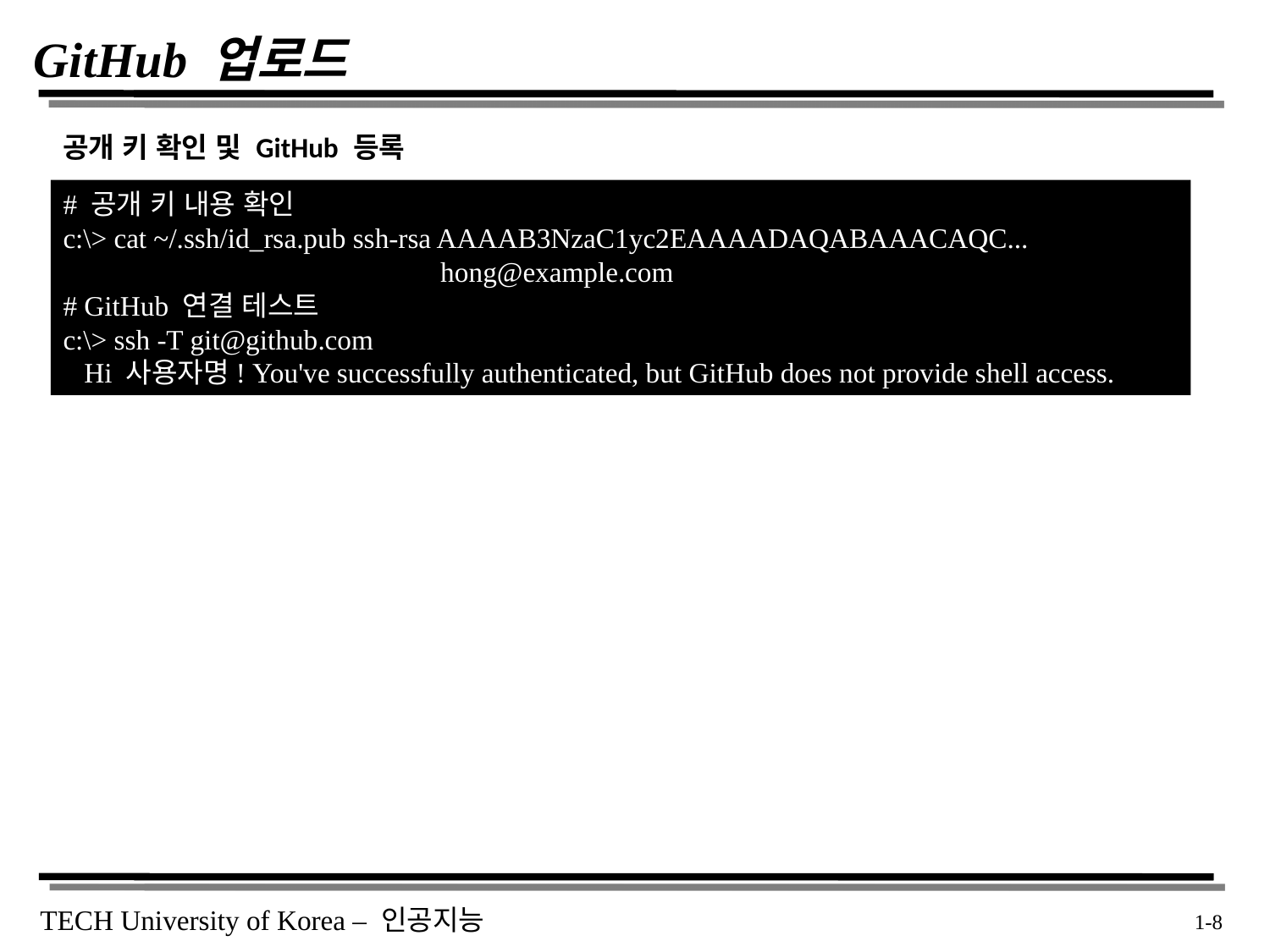

# GitHub 업로드
공개 키 확인 및 GitHub 등록
# 공개 키 내용 확인
c:\> cat ~/.ssh/id_rsa.pub ssh-rsa AAAAB3NzaC1yc2EAAAADAQABAAACAQC...
                                                      hong@example.com
# GitHub 연결 테스트
c:\> ssh -T git@github.com
   Hi 사용자명! You've successfully authenticated, but GitHub does not provide shell access.
 1-8